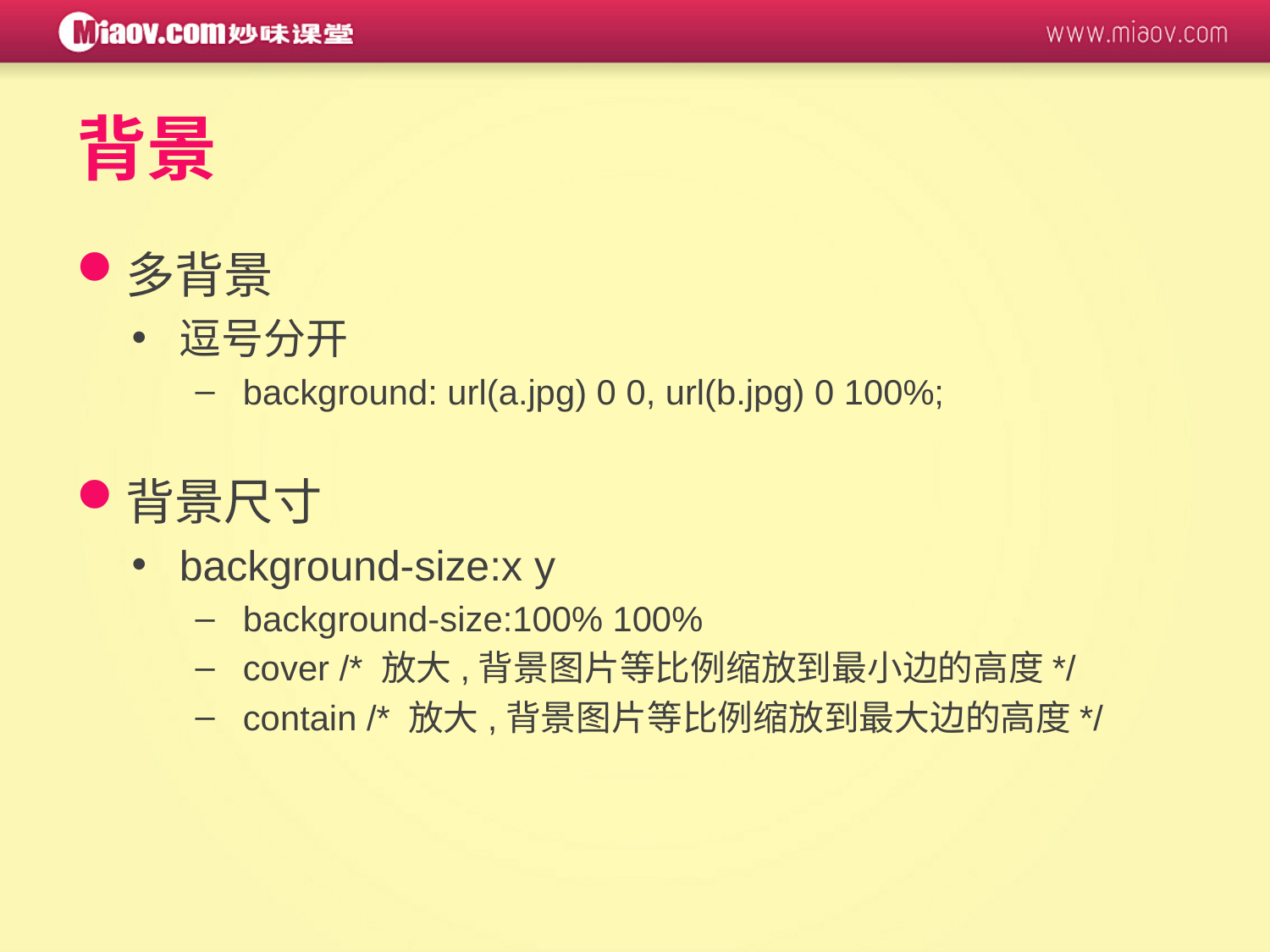

# 背景
多背景
逗号分开
background: url(a.jpg) 0 0, url(b.jpg) 0 100%;

背景尺寸
background-size:x y
background-size:100% 100%
cover /* 放大,背景图片等比例缩放到最小边的高度*/
contain /* 放大,背景图片等比例缩放到最大边的高度*/